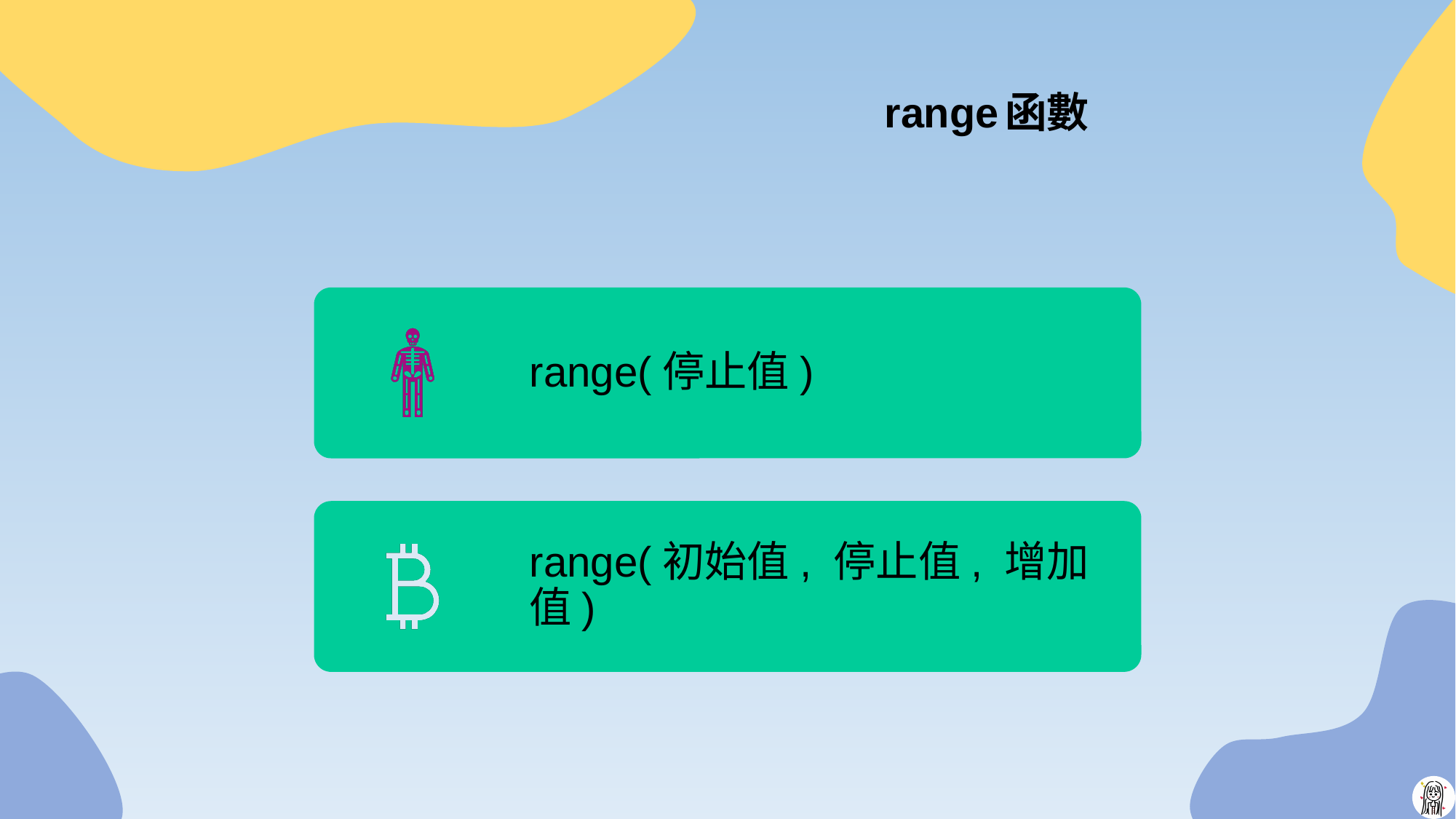

# range函數
range(停止值)
range(初始值, 停止值, 增加值)
45